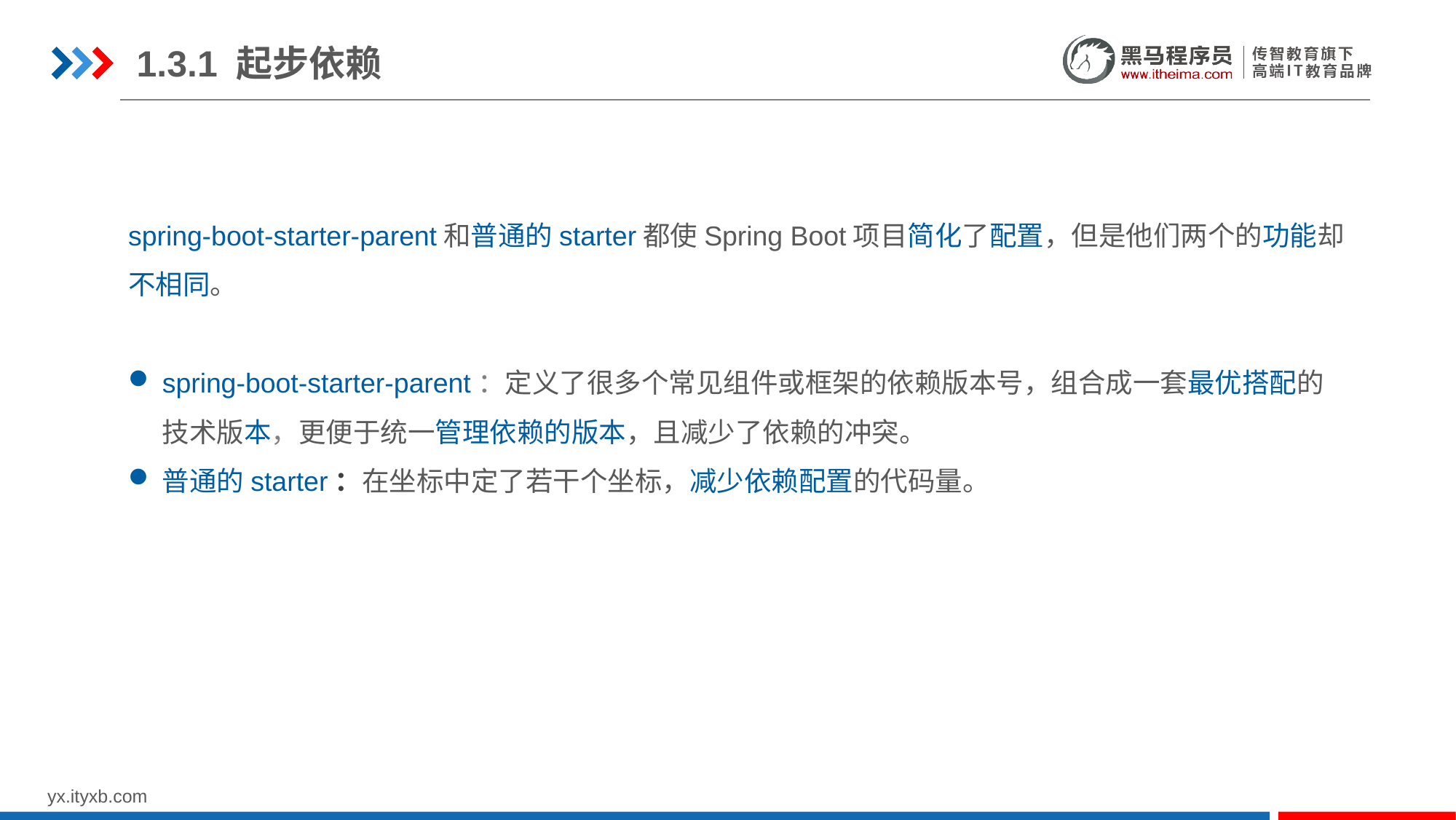

1.3.1 起步依赖
spring-boot-starter-parent和普通的starter都使Spring Boot项目简化了配置，但是他们两个的功能却不相同。

spring-boot-starter-parent：定义了很多个常见组件或框架的依赖版本号，组合成一套最优搭配的技术版本，更便于统一管理依赖的版本，且减少了依赖的冲突。
普通的starter：在坐标中定了若干个坐标，减少依赖配置的代码量。